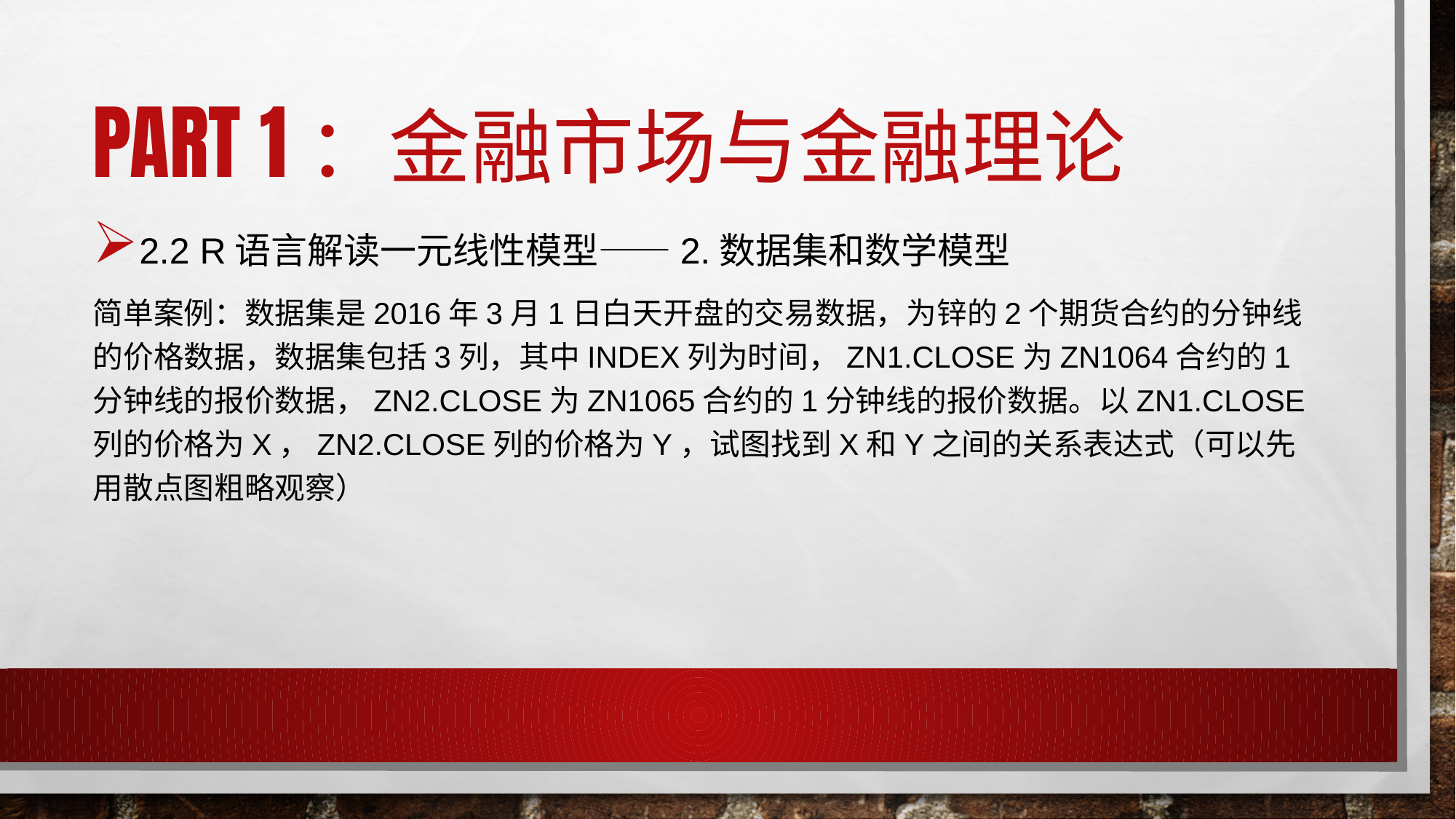

# Part 1：金融市场与金融理论
2.2 R语言解读一元线性模型——2.数据集和数学模型
简单案例：数据集是2016年3月1日白天开盘的交易数据，为锌的2个期货合约的分钟线的价格数据，数据集包括3列，其中INDEX列为时间，zn1.close为ZN1064合约的1分钟线的报价数据，zn2.close为zn1065合约的1分钟线的报价数据。以zn1.close列的价格为x，zn2.close列的价格为Y，试图找到x和y之间的关系表达式（可以先用散点图粗略观察）